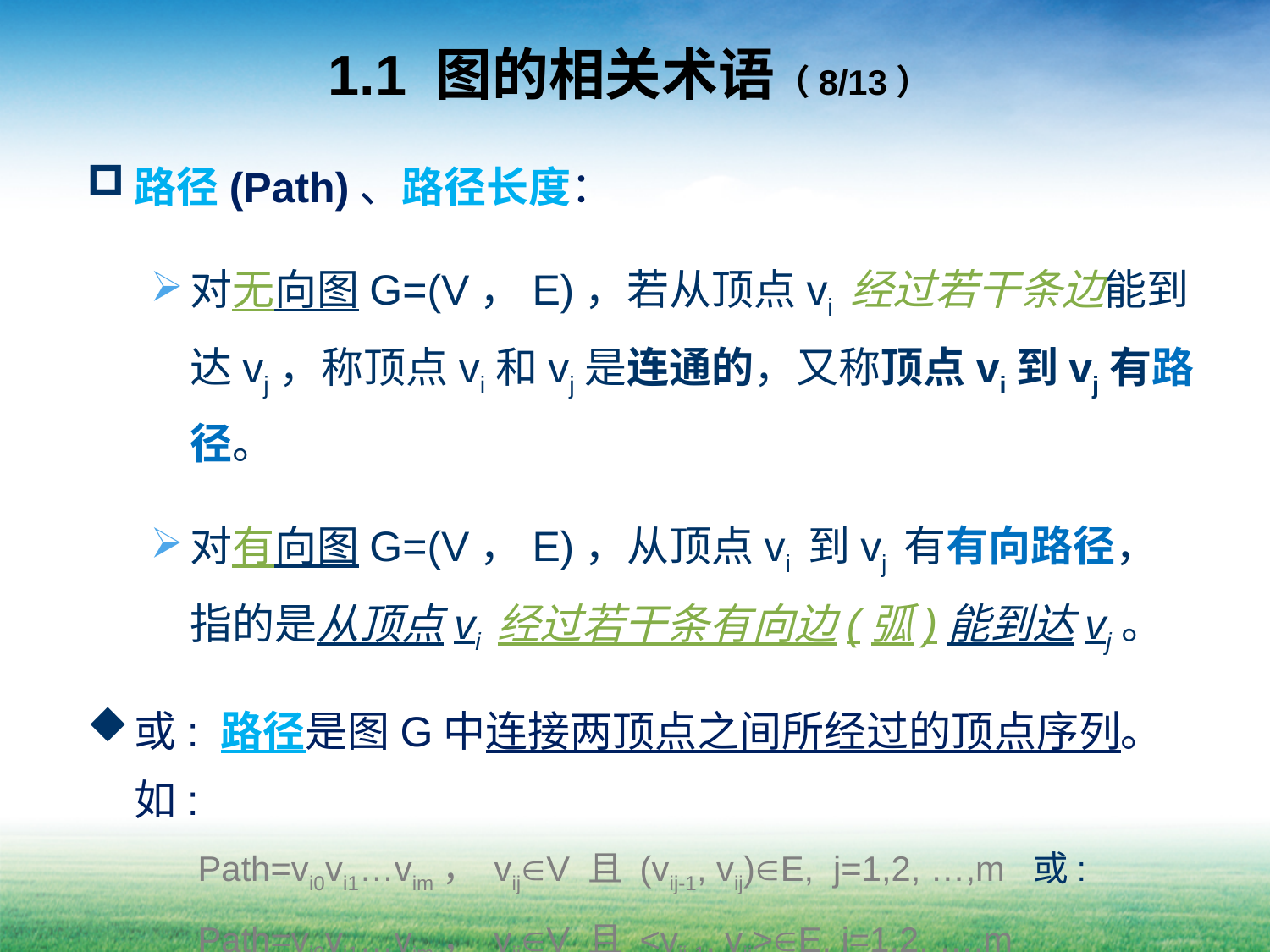

# 1.1 图的相关术语（8/13）
路径(Path)、路径长度：
对无向图G=(V，E)，若从顶点vi 经过若干条边能到达vj，称顶点vi和vj是连通的，又称顶点vi到vj有路径。
对有向图G=(V，E)，从顶点vi 到vj 有有向路径，指的是从顶点vi 经过若干条有向边(弧)能到达vj。
或: 路径是图G中连接两顶点之间所经过的顶点序列。如:
Path=vi0vi1…vim， vij∈V 且 (vij-1, vij)∈E,  j=1,2, …,m  或:
Path=vi0vi1…vim， vij∈V 且 <vij-1, vij>∈E, j=1,2, …,m
路径上边或有向边(弧)的数目 称为该路径的长度。